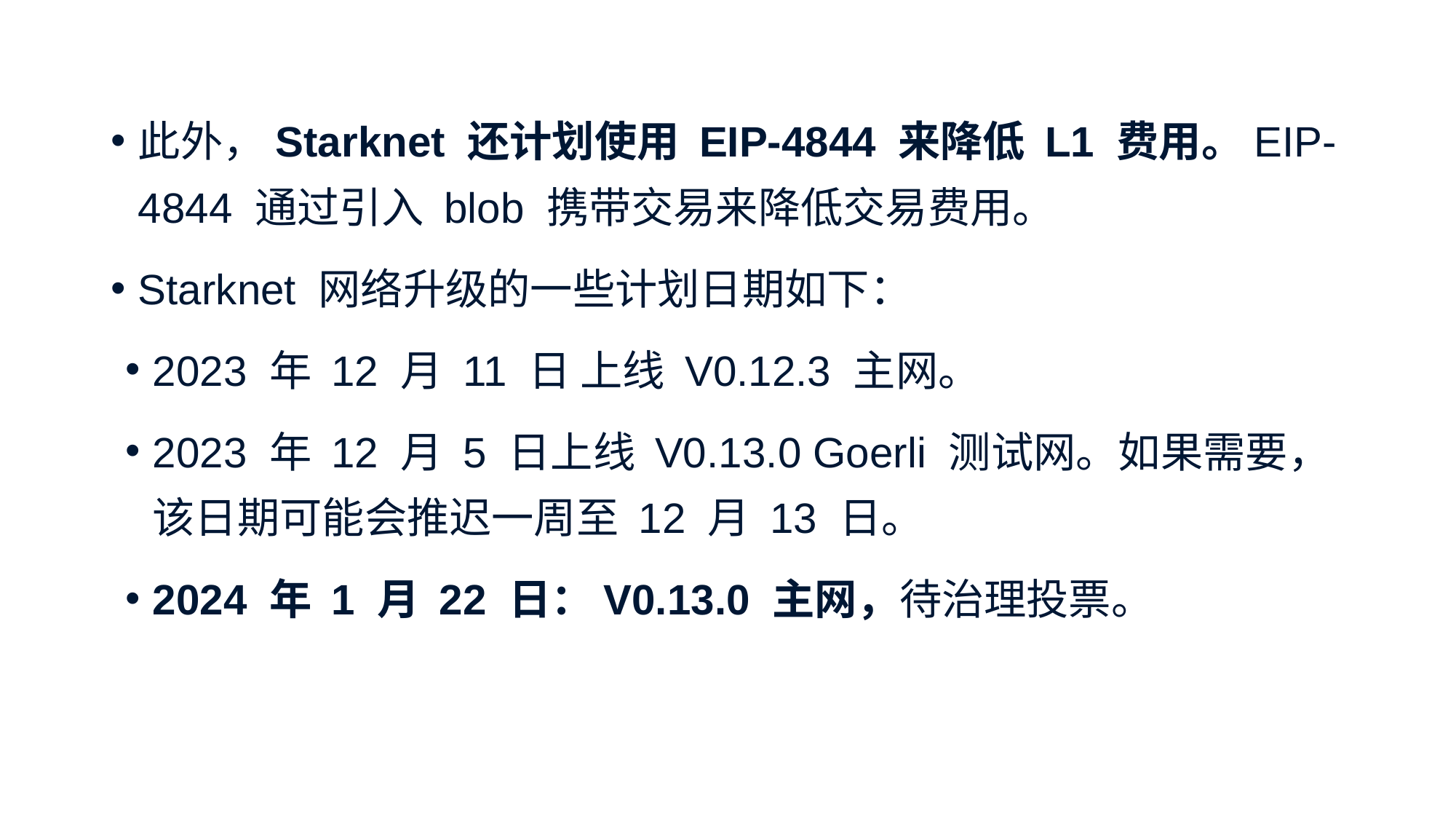

此外，Starknet 还计划使用 EIP-4844 来降低 L1 费用。EIP-4844 通过引入 blob 携带交易来降低交易费用。
Starknet 网络升级的一些计划日期如下：
2023 年 12 月 11 日 上线 V0.12.3 主网。
2023 年 12 月 5 日上线 V0.13.0 Goerli 测试网。如果需要，该日期可能会推迟一周至 12 月 13 日。
2024 年 1 月 22 日：V0.13.0 主网，待治理投票。